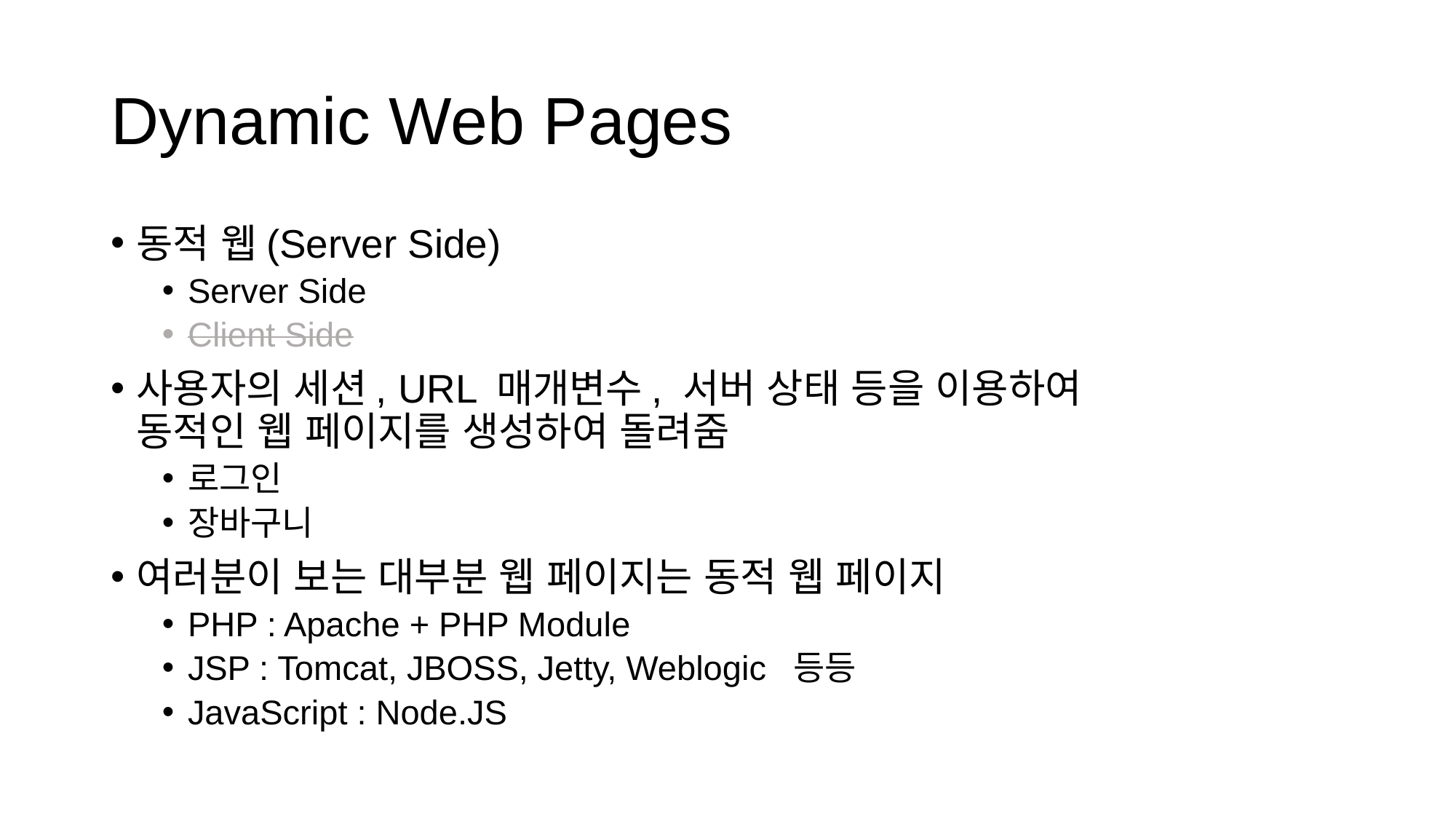

# Dynamic Web Pages
동적 웹(Server Side)
Server Side
Client Side
사용자의 세션, URL 매개변수, 서버 상태 등을 이용하여
동적인 웹 페이지를 생성하여 돌려줌
로그인
장바구니
여러분이 보는 대부분 웹 페이지는 동적 웹 페이지
PHP : Apache + PHP Module
JSP : Tomcat, JBOSS, Jetty, Weblogic  등등
JavaScript : Node.JS